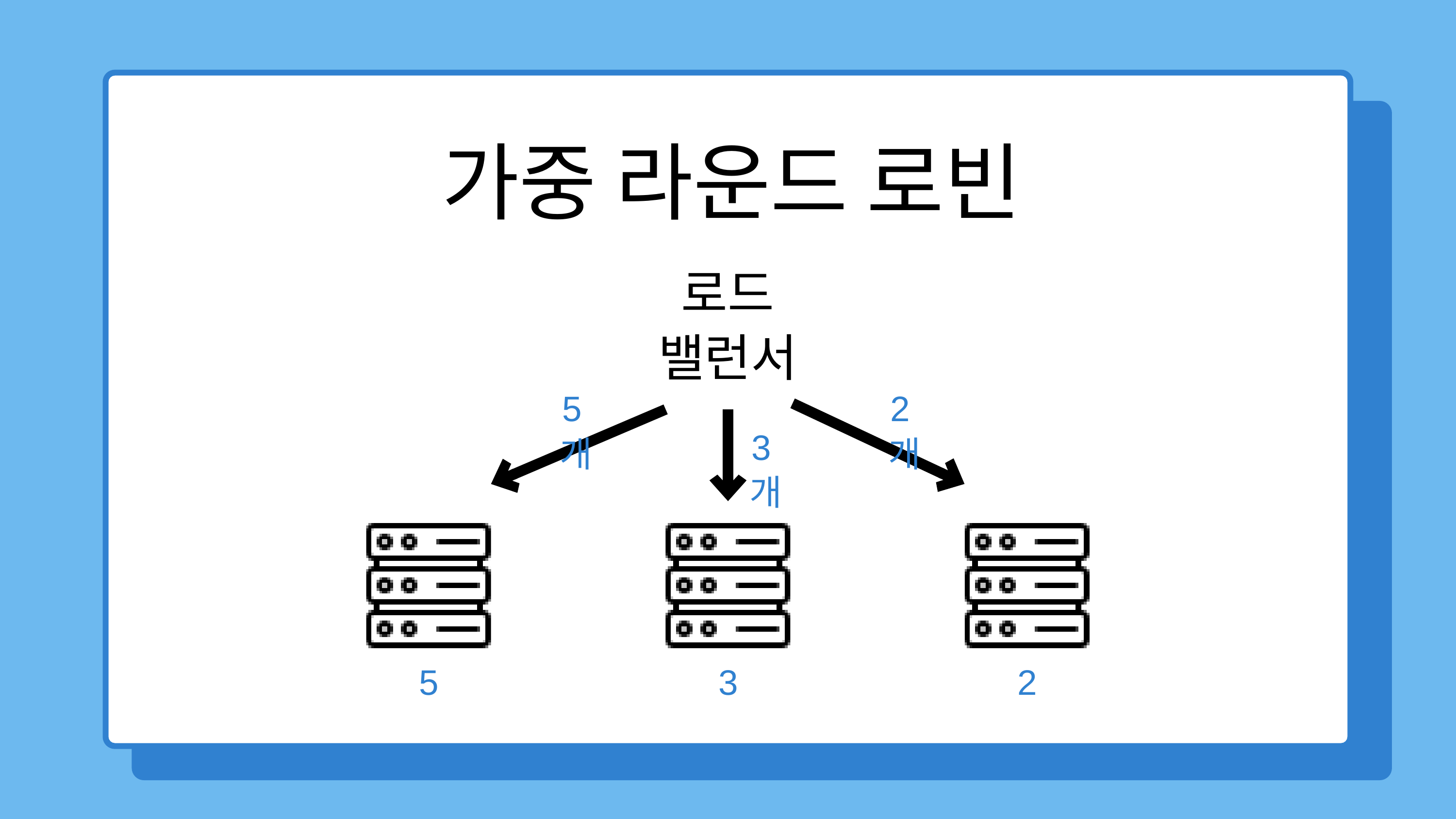

가중 라운드 로빈
로드
밸런서
5개
2개

3개

5
3
2